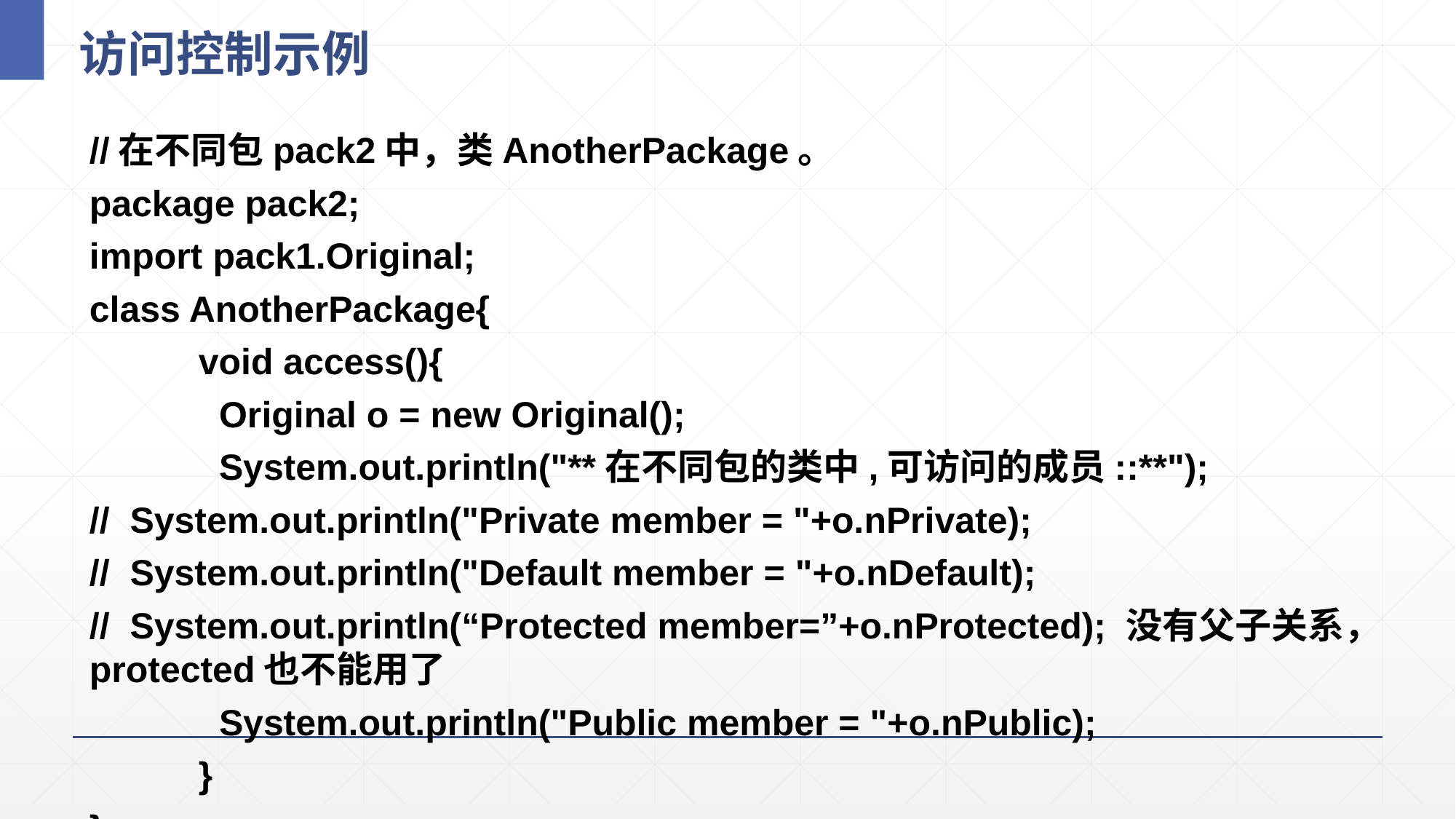

# 访问控制示例
//在不同包pack2中，类AnotherPackage。
package pack2;
import pack1.Original;
class AnotherPackage{
	void access(){
	  Original o = new Original();
	  System.out.println("**在不同包的类中,可访问的成员::**");
//  System.out.println("Private member = "+o.nPrivate);
//  System.out.println("Default member = "+o.nDefault);
//  System.out.println(“Protected member=”+o.nProtected); 没有父子关系，protected也不能用了
	  System.out.println("Public member = "+o.nPublic);
	}
}